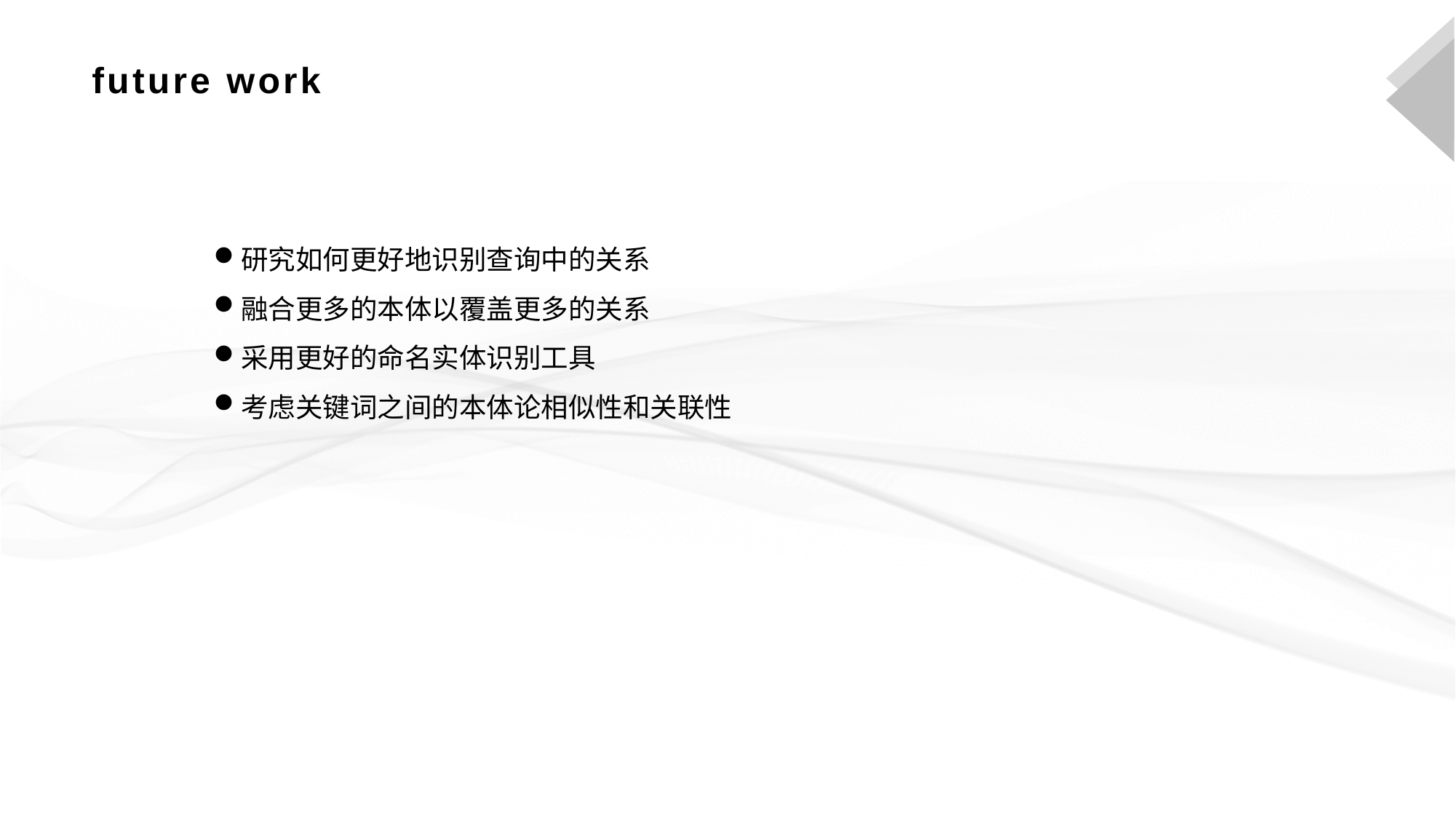

# future work
研究如何更好地识别查询中的关系
融合更多的本体以覆盖更多的关系
采用更好的命名实体识别工具
考虑关键词之间的本体论相似性和关联性